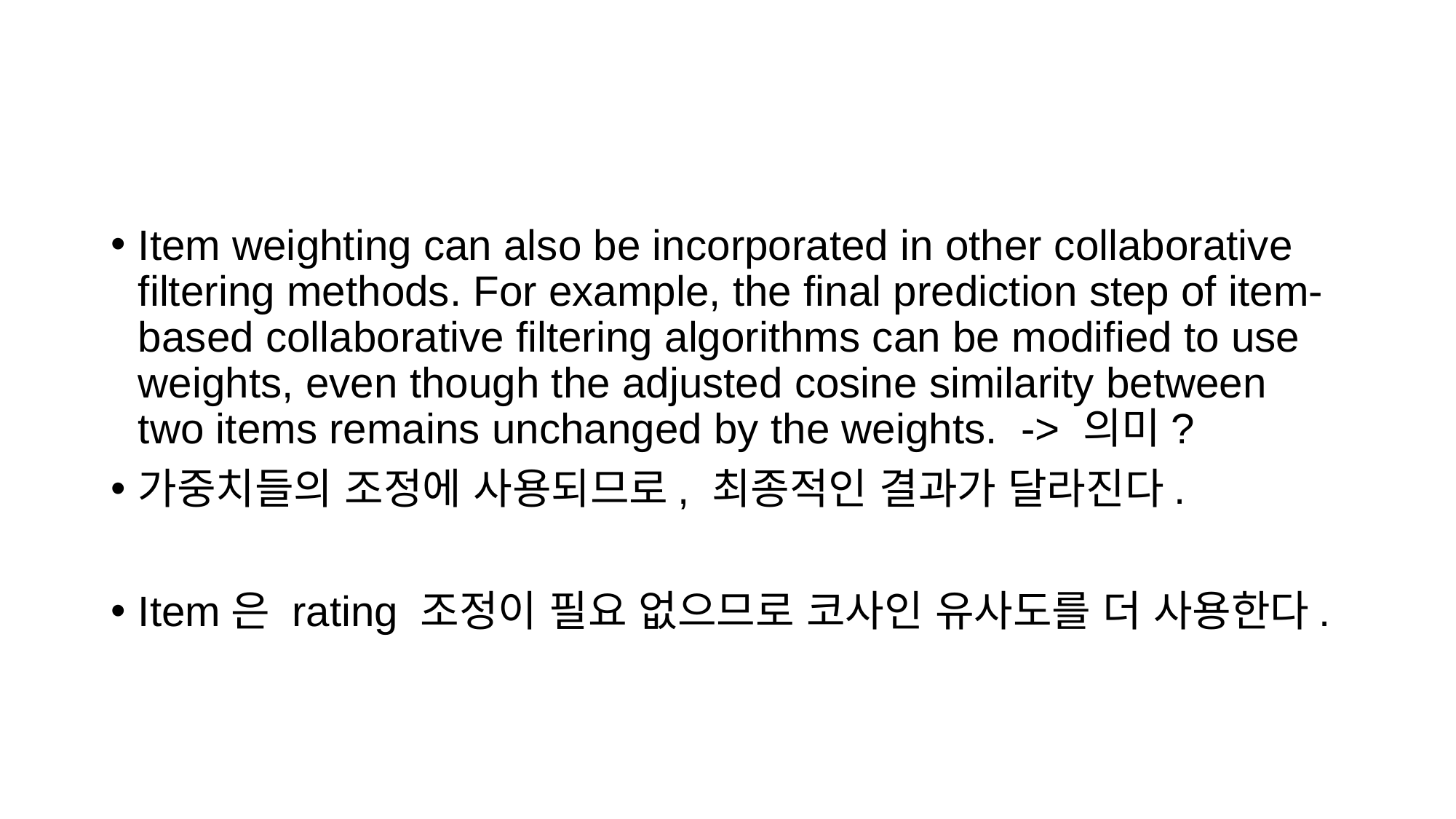

#
Item weighting can also be incorporated in other collaborative filtering methods. For example, the final prediction step of item-based collaborative filtering algorithms can be modified to use weights, even though the adjusted cosine similarity between two items remains unchanged by the weights.  -> 의미?
가중치들의 조정에 사용되므로, 최종적인 결과가 달라진다.

Item은 rating 조정이 필요 없으므로 코사인 유사도를 더 사용한다.